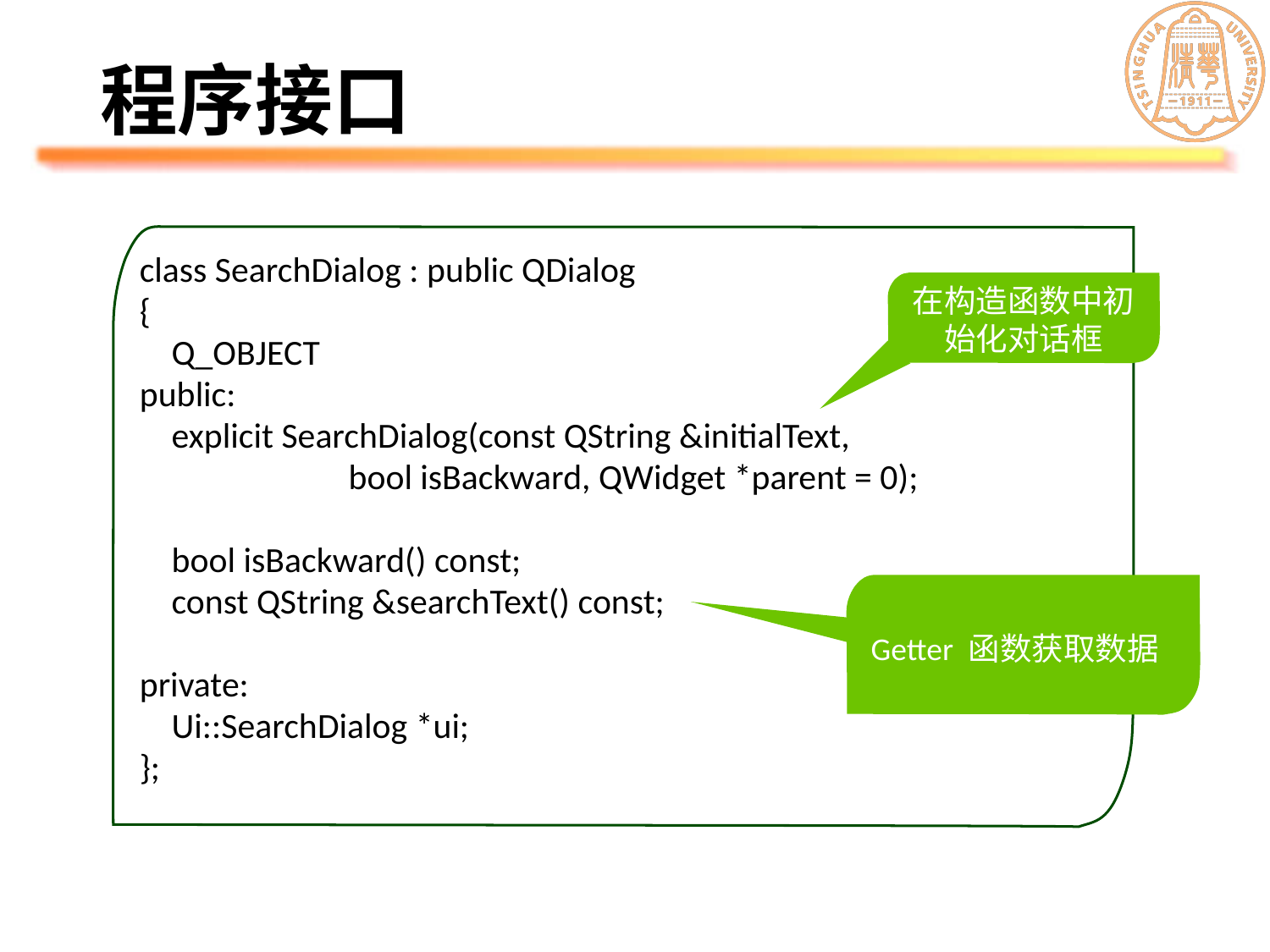

# 程序接口

class SearchDialog : public QDialog
{
    Q_OBJECT
public:
    explicit SearchDialog(const QString &initialText,
                          bool isBackward, QWidget *parent = 0);

    bool isBackward() const;
    const QString &searchText() const;

private:
    Ui::SearchDialog *ui;
};

在构造函数中初始化对话框

Getter 函数获取数据